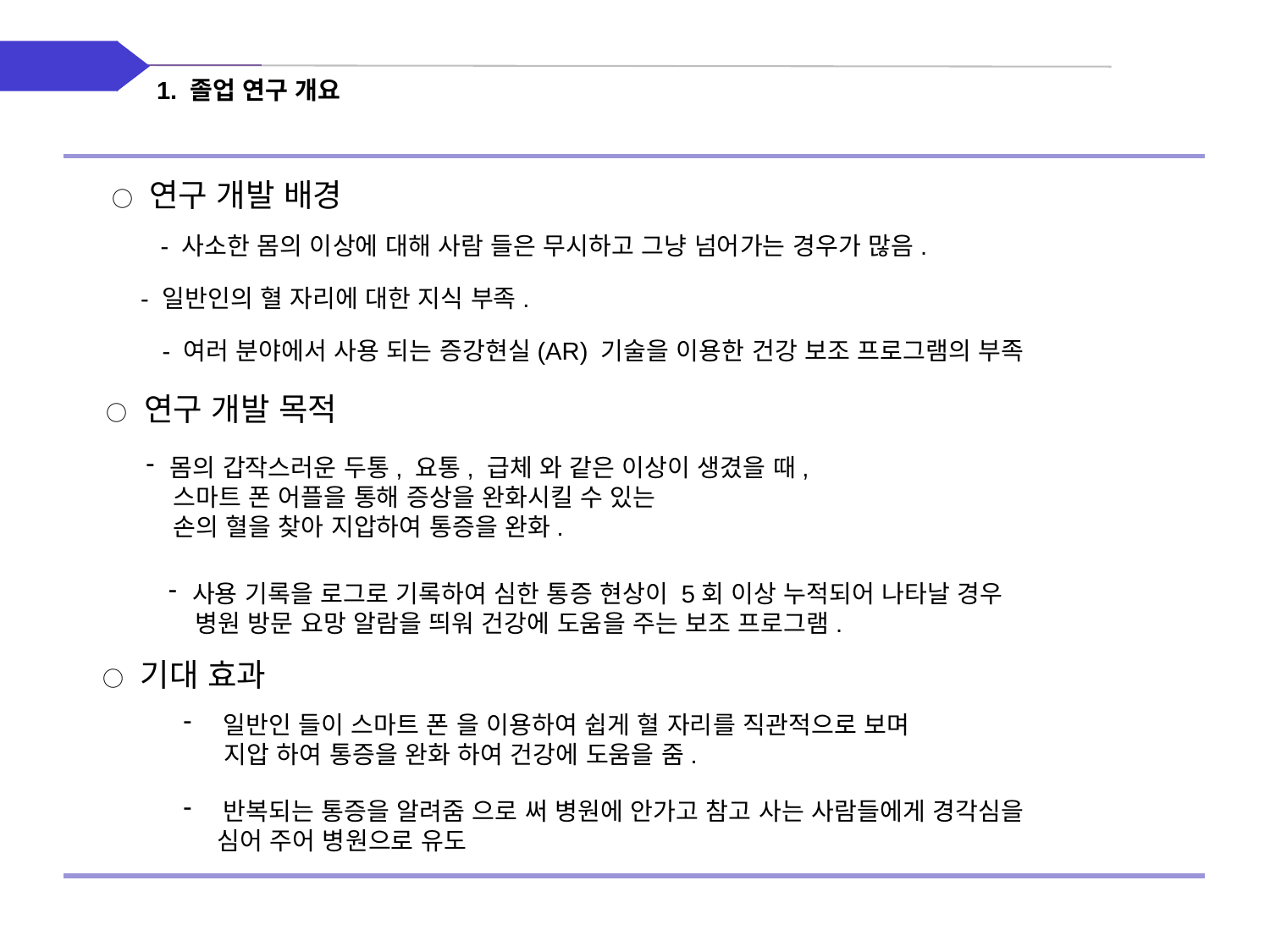

1. 졸업 연구 개요
○ 연구 개발 배경
- 사소한 몸의 이상에 대해 사람 들은 무시하고 그냥 넘어가는 경우가 많음.
- 일반인의 혈 자리에 대한 지식 부족.
- 여러 분야에서 사용 되는 증강현실(AR) 기술을 이용한 건강 보조 프로그램의 부족
○ 연구 개발 목적
몸의 갑작스러운 두통, 요통, 급체 와 같은 이상이 생겼을 때,
   스마트 폰 어플을 통해 증상을 완화시킬 수 있는
   손의 혈을 찾아 지압하여 통증을 완화.
사용 기록을 로그로 기록하여 심한 통증 현상이 5회 이상 누적되어 나타날 경우
   병원 방문 요망 알람을 띄워 건강에 도움을 주는 보조 프로그램.
○ 기대 효과
일반인 들이 스마트 폰 을 이용하여 쉽게 혈 자리를 직관적으로 보며
     지압 하여 통증을 완화 하여 건강에 도움을 줌.

반복되는 통증을 알려줌 으로 써 병원에 안가고 참고 사는 사람들에게 경각심을
    심어 주어 병원으로 유도